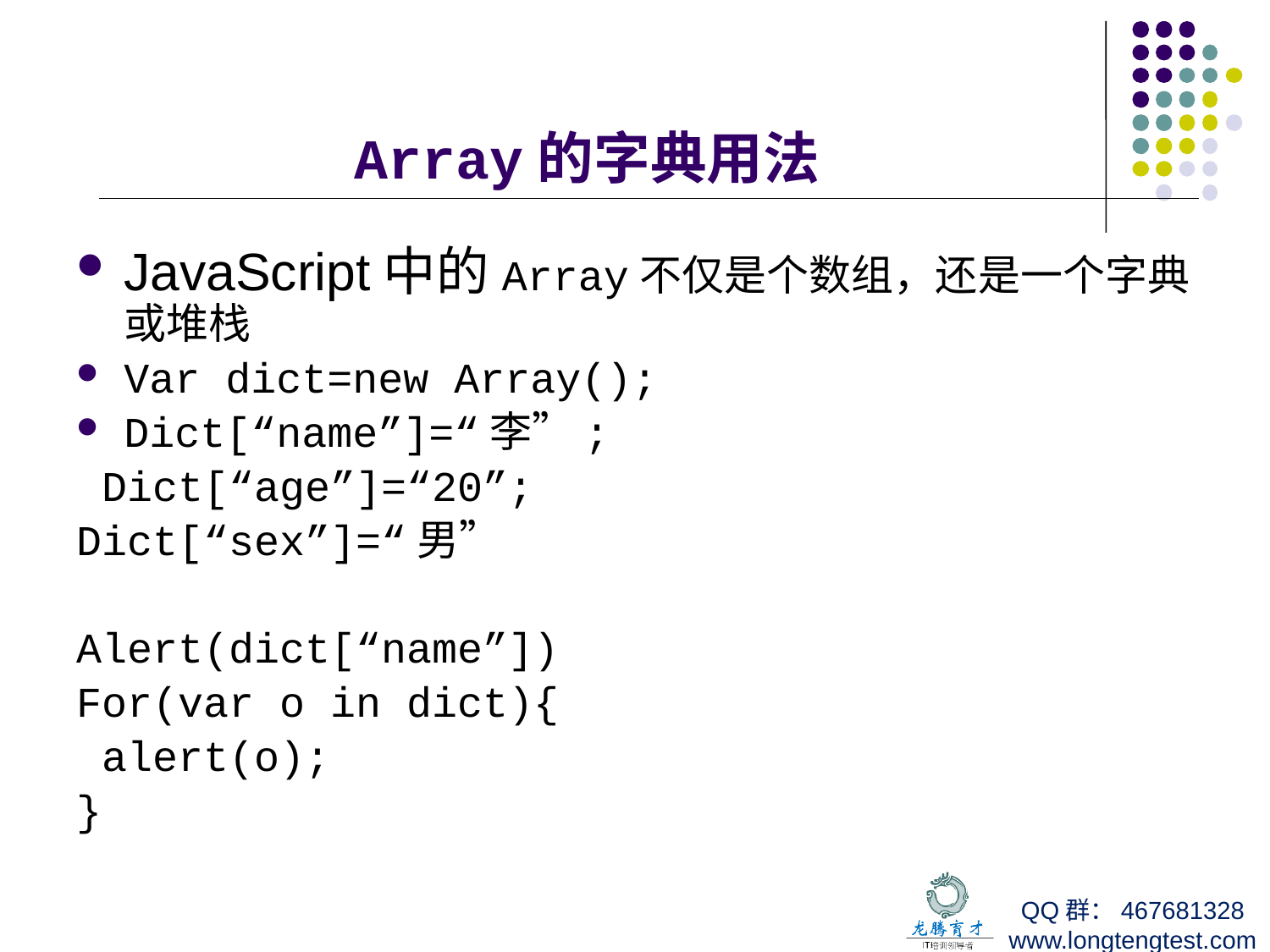

# Array的字典用法
JavaScript中的Array不仅是个数组，还是一个字典或堆栈
Var dict=new Array();
Dict[“name”]=“李”;
 Dict[“age”]=“20”;
Dict[“sex”]=“男”

Alert(dict[“name”])
For(var o in dict){
 alert(o);
}